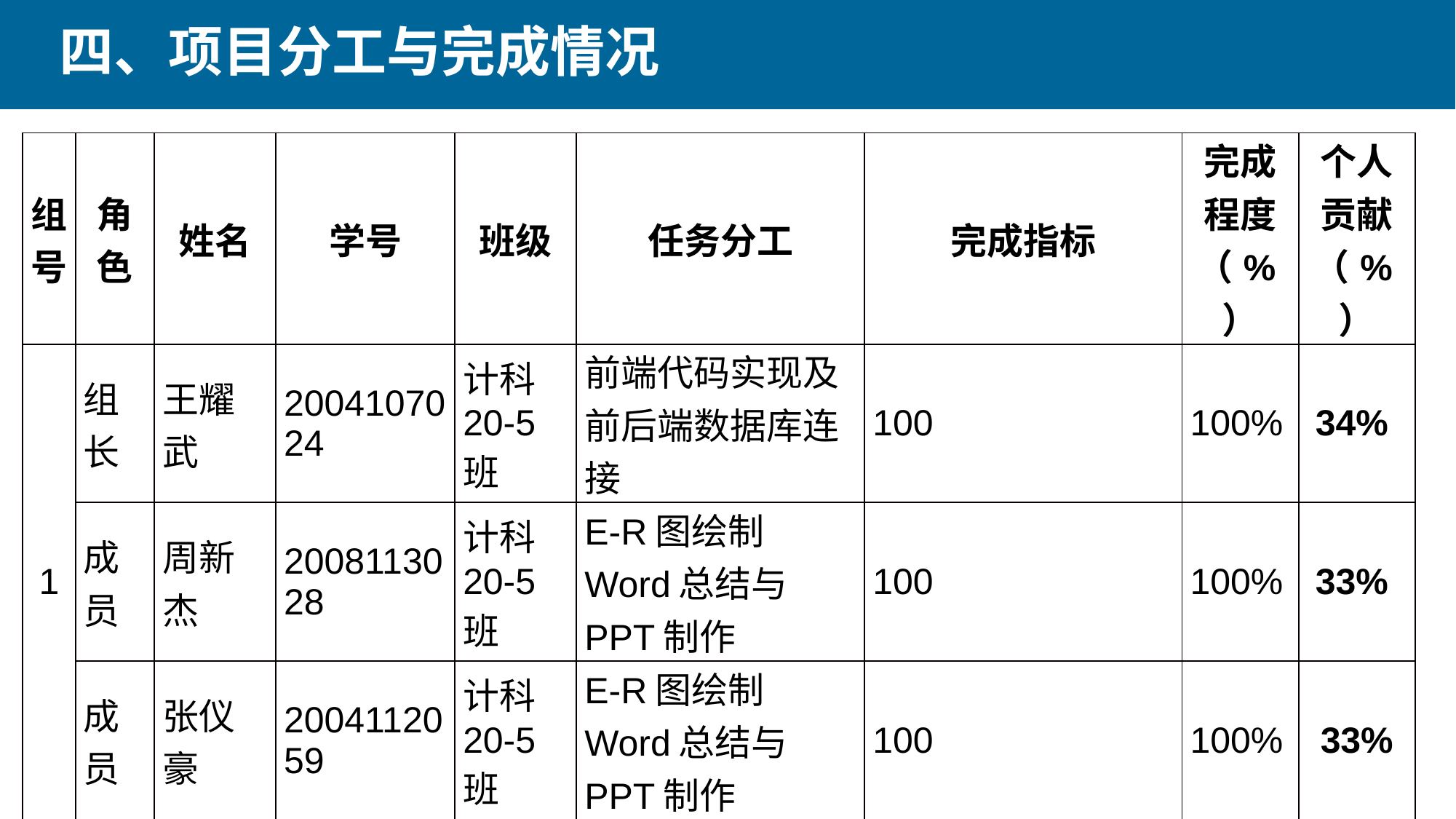

四、项目分工与完成情况
| 组号 | 角色 | 姓名 | 学号 | 班级 | 任务分工 | 完成指标 | 完成程度（%） | 个人贡献（%） |
| --- | --- | --- | --- | --- | --- | --- | --- | --- |
| 1 | 组长 | 王耀武 | 2004107024 | 计科20-5班 | 前端代码实现及前后端数据库连接 | 100 | 100% | 34% |
|  | 成员 | 周新杰 | 2008113028 | 计科20-5班 | E-R图绘制Word总结与PPT制作 | 100 | 100% | 33% |
|  | 成员 | 张仪豪 | 2004112059 | 计科20-5班 | E-R图绘制Word总结与PPT制作 | 100 | 100% | 33% |